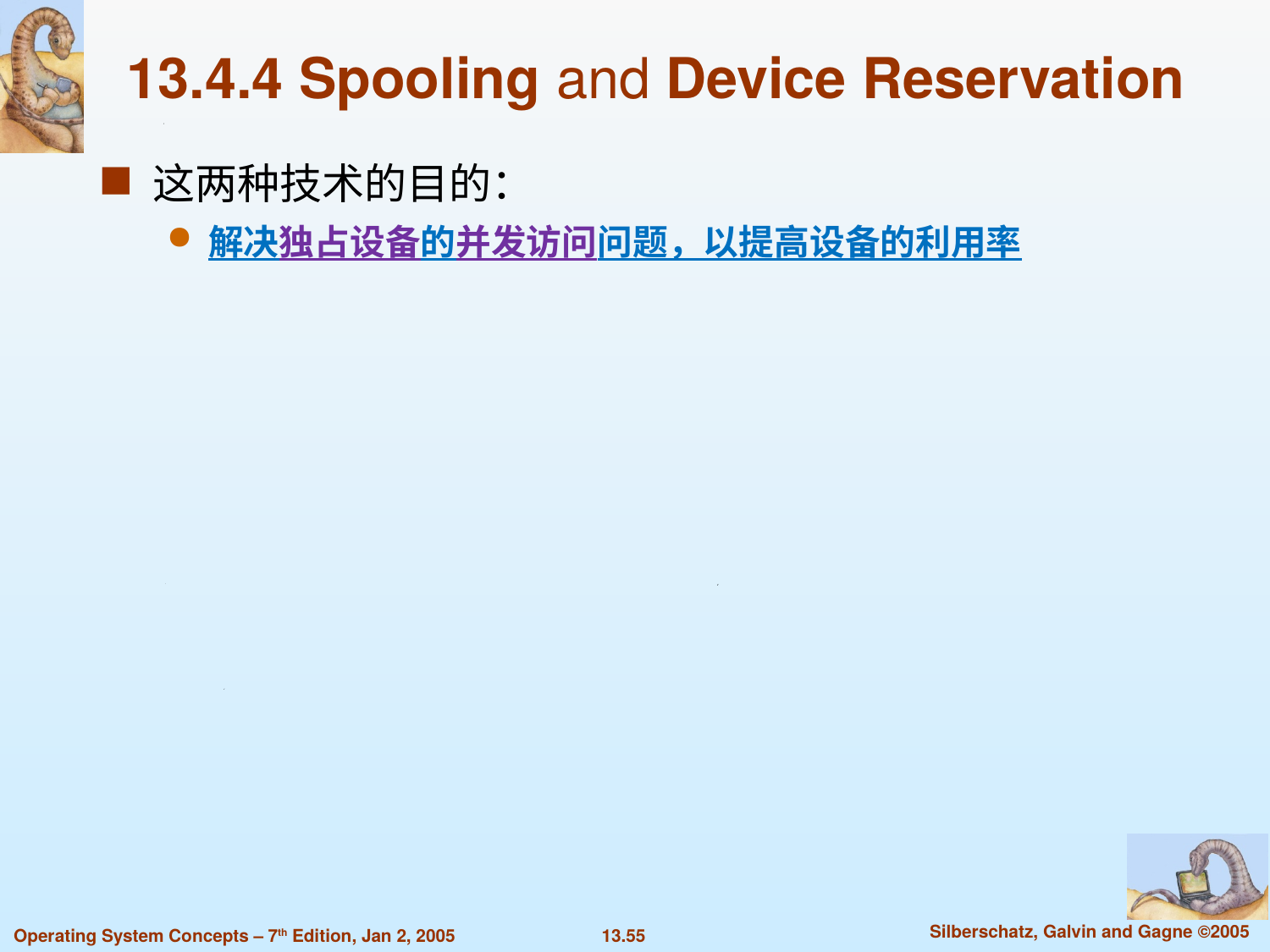

13.4.4 Spooling and Device Reservation
这两种技术的目的：
解决独占设备的并发访问问题，以提高设备的利用率